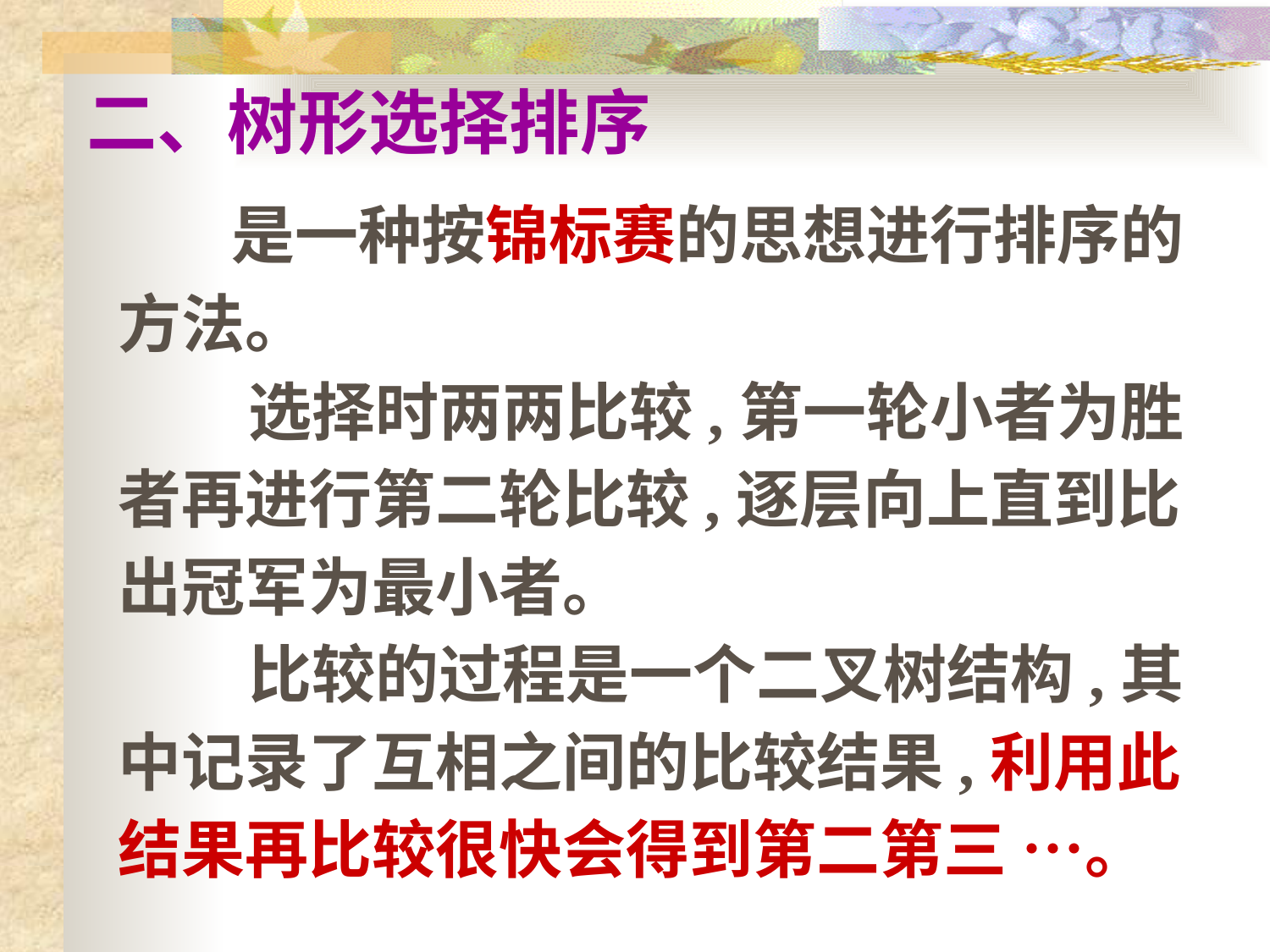

# 二、树形选择排序
      是一种按锦标赛的思想进行排序的方法。
        选择时两两比较,第一轮小者为胜者再进行第二轮比较,逐层向上直到比出冠军为最小者。
        比较的过程是一个二叉树结构,其中记录了互相之间的比较结果,利用此结果再比较很快会得到第二第三 …。